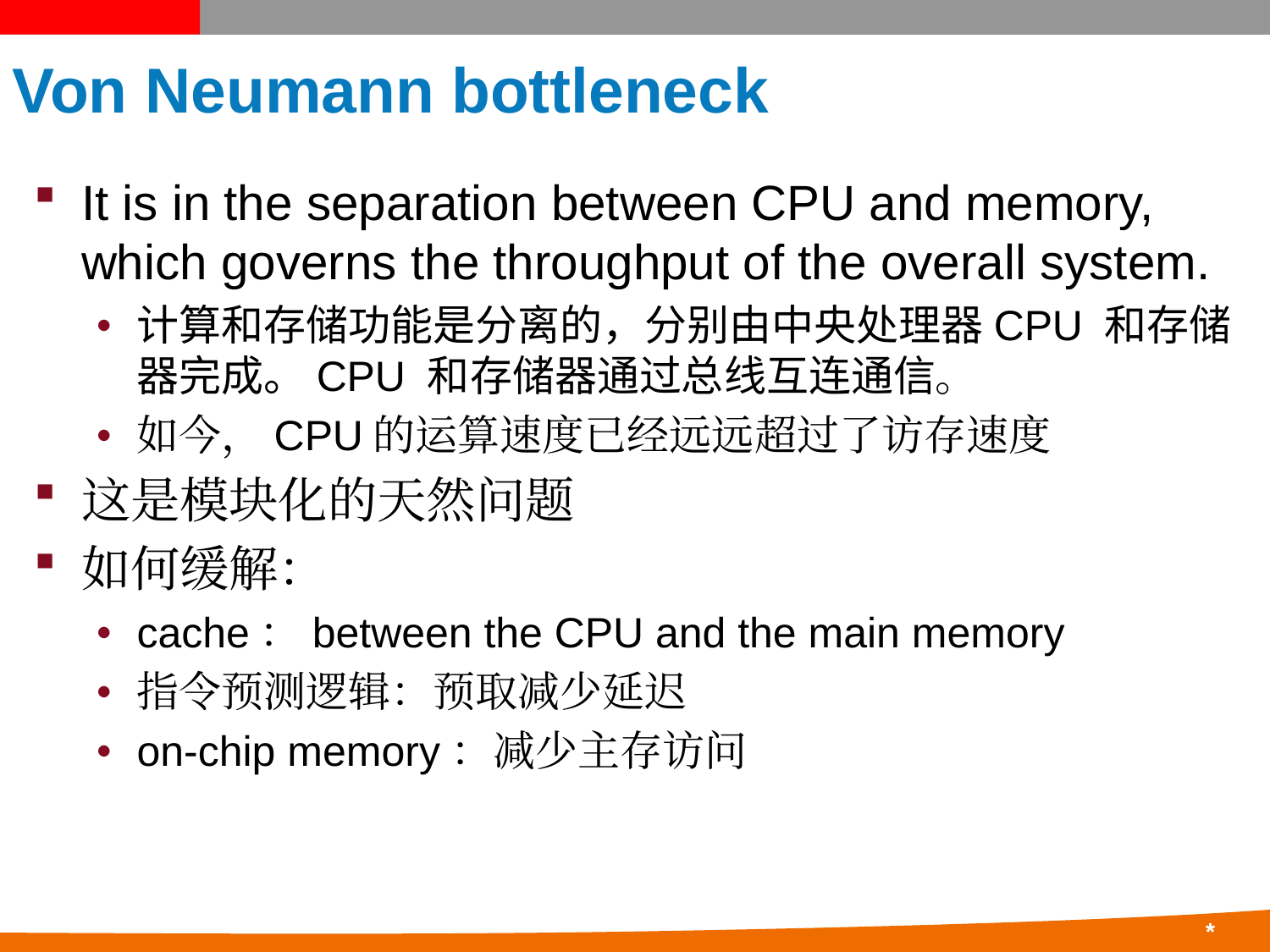

# Von Neumann bottleneck
It is in the separation between CPU and memory, which governs the throughput of the overall system.
计算和存储功能是分离的，分别由中央处理器CPU 和存储器完成。CPU 和存储器通过总线互连通信。
如今，CPU的运算速度已经远远超过了访存速度
这是模块化的天然问题
如何缓解：
cache：between the CPU and the main memory
指令预测逻辑：预取减少延迟
on-chip memory：减少主存访问